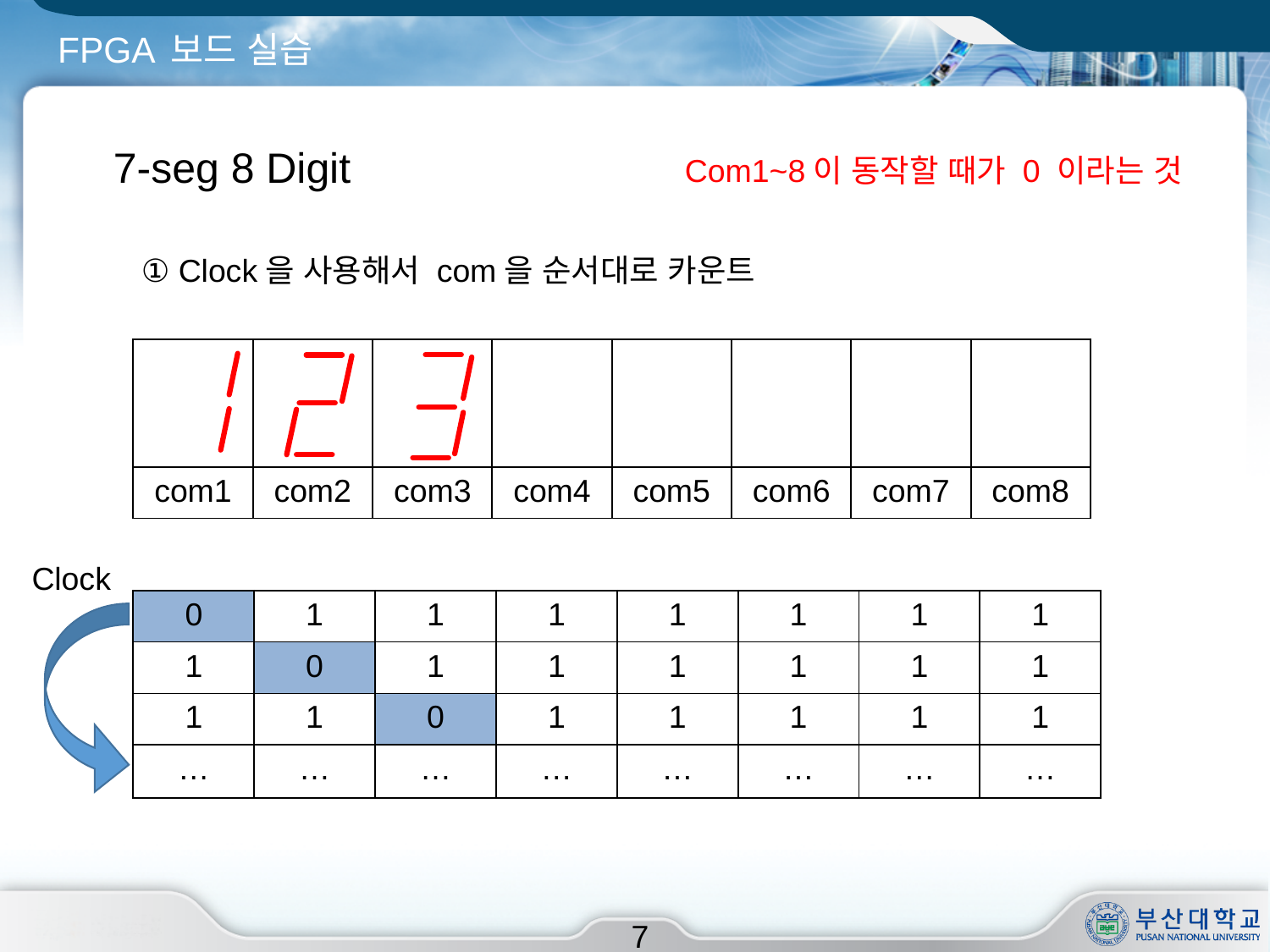

# FPGA 보드 실습
7-seg 8 Digit
Com1~8이 동작할 때가 0 이라는 것
① Clock을 사용해서 com을 순서대로 카운트
|  |  |  |  |  |  |  |  |
| --- | --- | --- | --- | --- | --- | --- | --- |
| com1 | com2 | com3 | com4 | com5 | com6 | com7 | com8 |
Clock
| 0 | 1 | 1 | 1 | 1 | 1 | 1 | 1 |
| --- | --- | --- | --- | --- | --- | --- | --- |
| 1 | 0 | 1 | 1 | 1 | 1 | 1 | 1 |
| 1 | 1 | 0 | 1 | 1 | 1 | 1 | 1 |
| … | … | … | … | … | … | … | … |

7